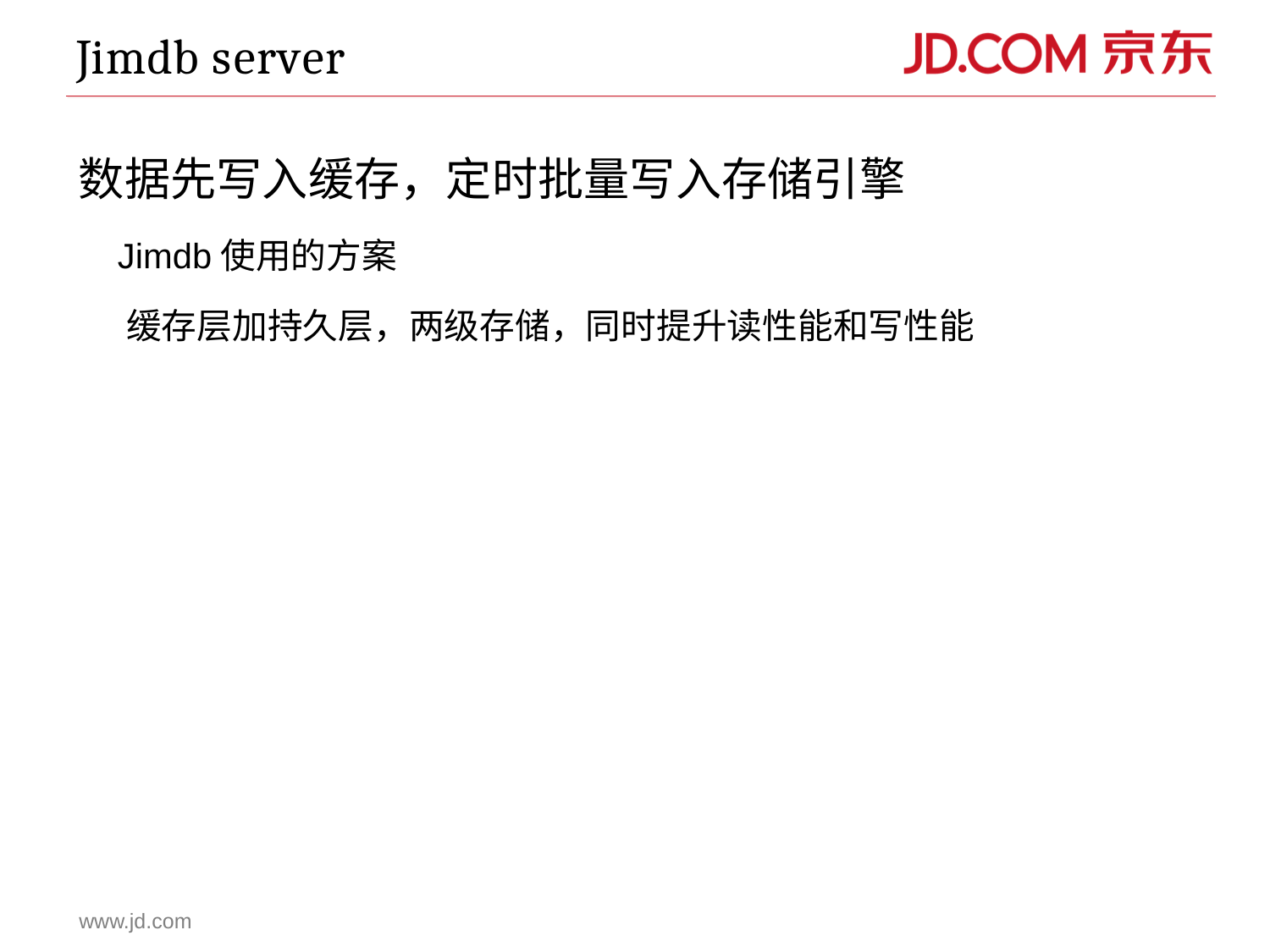

Jimdb server
数据先写入缓存，定时批量写入存储引擎
    Jimdb使用的方案
	缓存层加持久层，两级存储，同时提升读性能和写性能